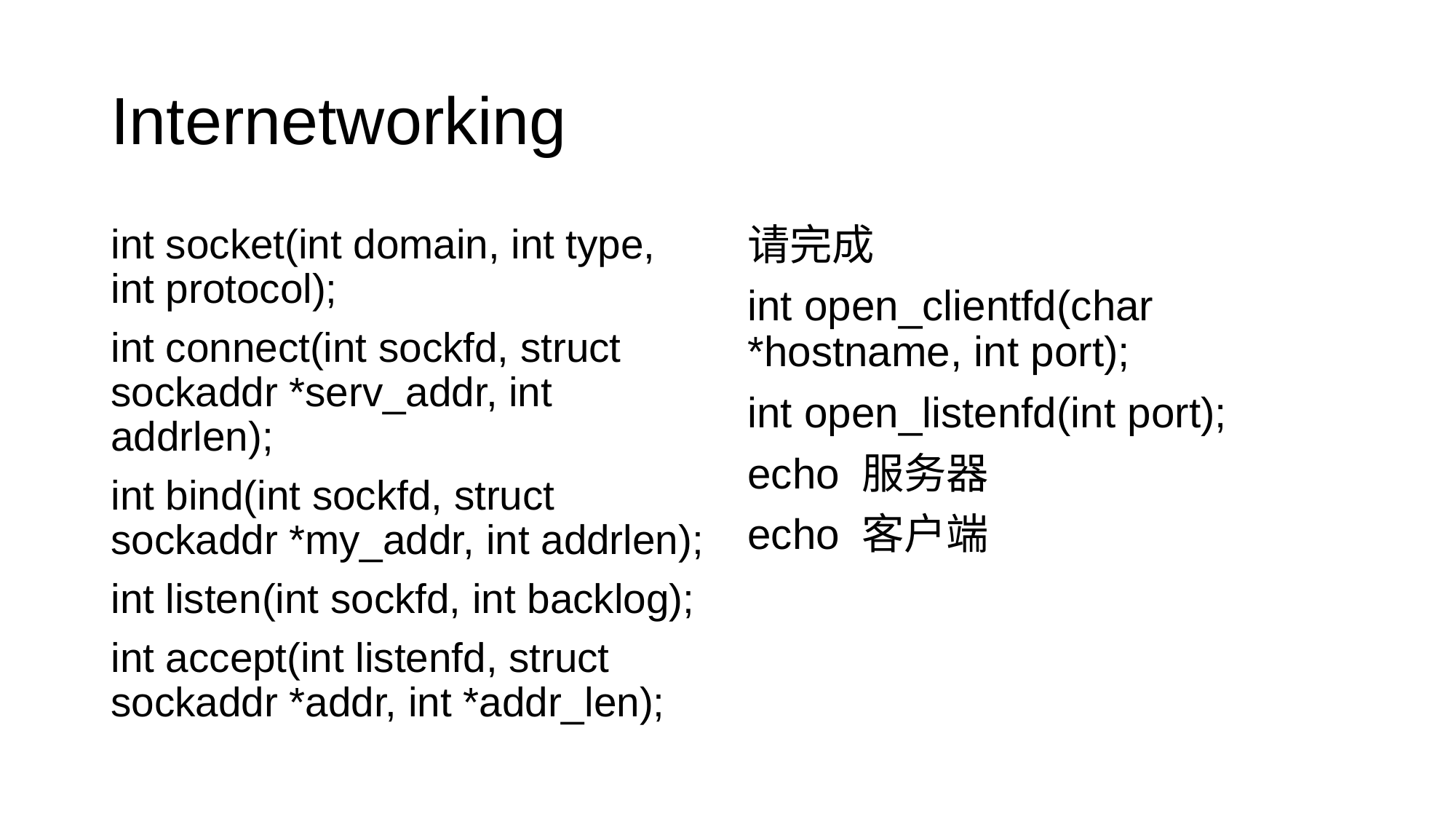

# Internetworking
int socket(int domain, int type, int protocol);
int connect(int sockfd, struct sockaddr *serv_addr, int addrlen);
int bind(int sockfd, struct sockaddr *my_addr, int addrlen);
int listen(int sockfd, int backlog);
int accept(int listenfd, struct sockaddr *addr, int *addr_len);

请完成
int open_clientfd(char *hostname, int port);
int open_listenfd(int port);
echo 服务器
echo 客户端